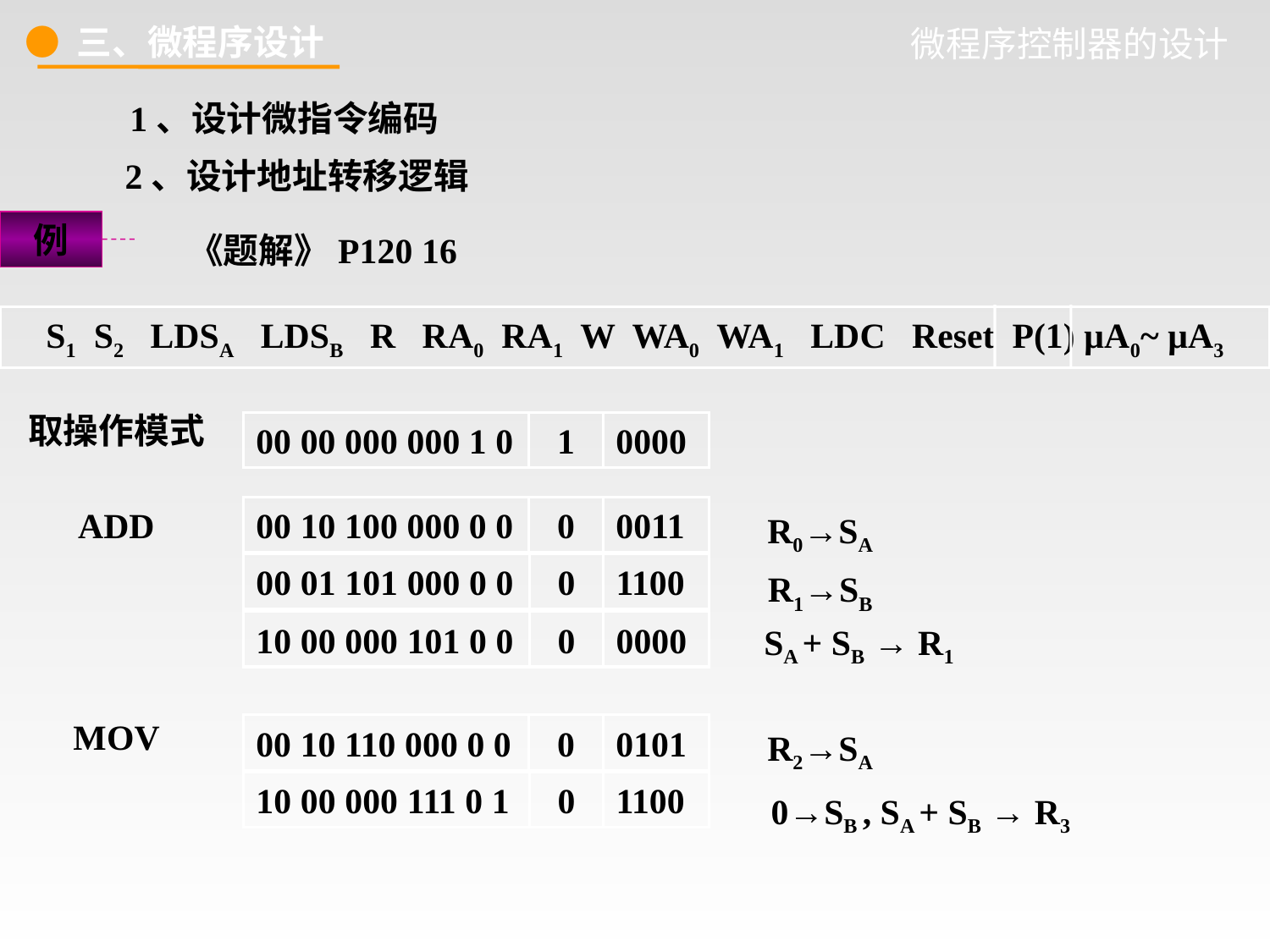

● 三、微程序设计

# 微程序控制器的设计
1、设计微指令编码
2、设计地址转移逻辑
例

《题解》P120 16

S1  S2   LDSA   LDSB   R   RA0  RA1  W  WA0  WA1   LDC   Reset  P(1) μA0~ μA3
取操作模式
00 00 000 000 1 0
1
0000
ADD
00 10 100 000 0 0
0
0011
R0→SA
00 01 101 000 0 0
0
1100
R1→SB
10 00 000 101 0 0
0
0000
SA + SB → R1
MOV
00 10 110 000 0 0
0
0101
R2→SA
10 00 000 111 0 1
0
1100
0→SB , SA + SB → R3